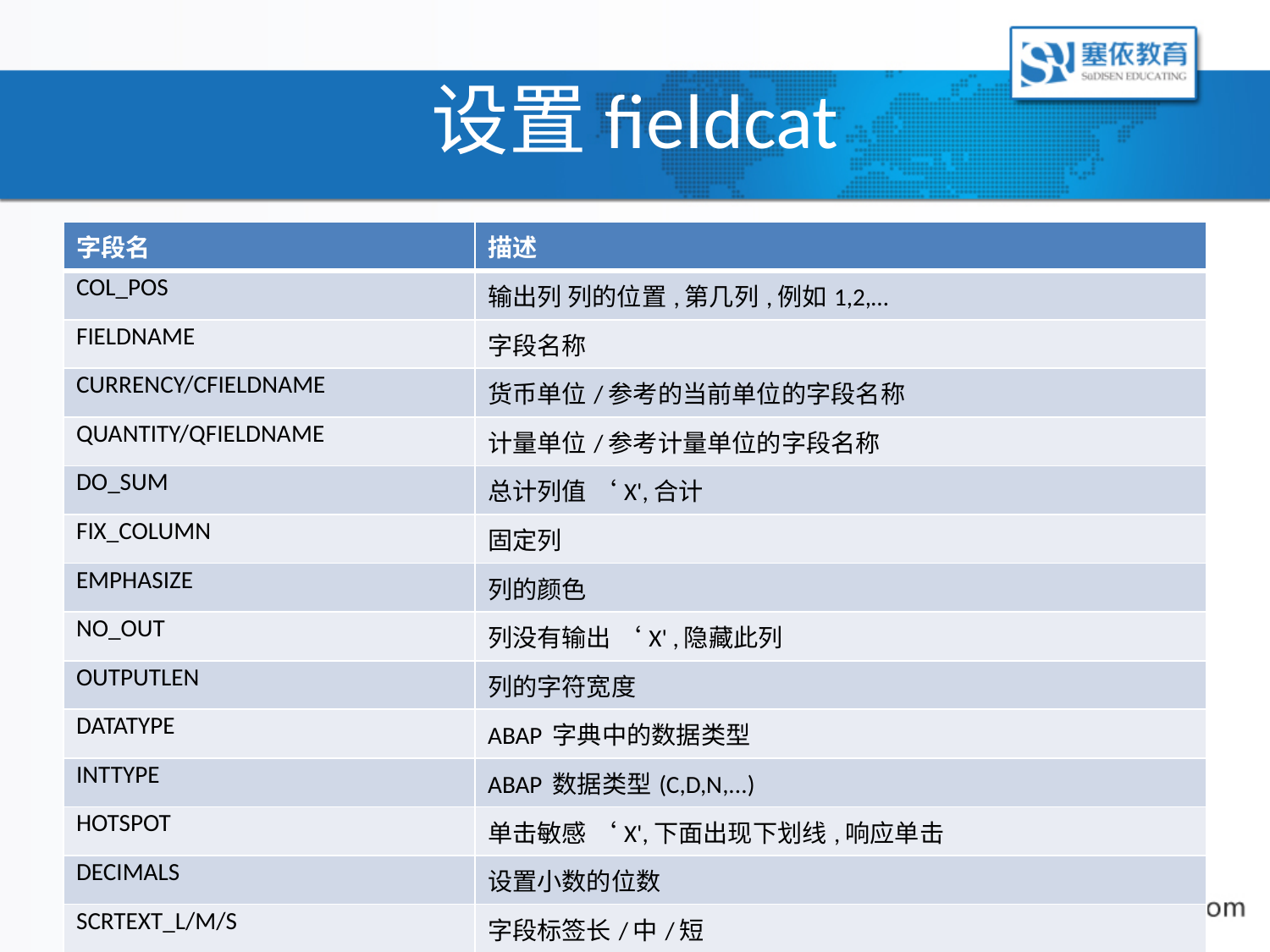

# 设置fieldcat
| 字段名 | 描述 |
| --- | --- |
| COL\_POS | 输出列 列的位置,第几列,例如1,2,… |
| FIELDNAME | 字段名称 |
| CURRENCY/CFIELDNAME | 货币单位/参考的当前单位的字段名称 |
| QUANTITY/QFIELDNAME | 计量单位/参考计量单位的字段名称 |
| DO\_SUM | 总计列值 ‘X',合计 |
| FIX\_COLUMN | 固定列 |
| EMPHASIZE | 列的颜色 |
| NO\_OUT | 列没有输出 ‘X' ,隐藏此列 |
| OUTPUTLEN | 列的字符宽度 |
| DATATYPE | ABAP 字典中的数据类型 |
| INTTYPE | ABAP 数据类型(C,D,N,...) |
| HOTSPOT | 单击敏感 ‘X',下面出现下划线,响应单击 |
| DECIMALS | 设置小数的位数 |
| SCRTEXT\_L/M/S | 字段标签长/中/短 |